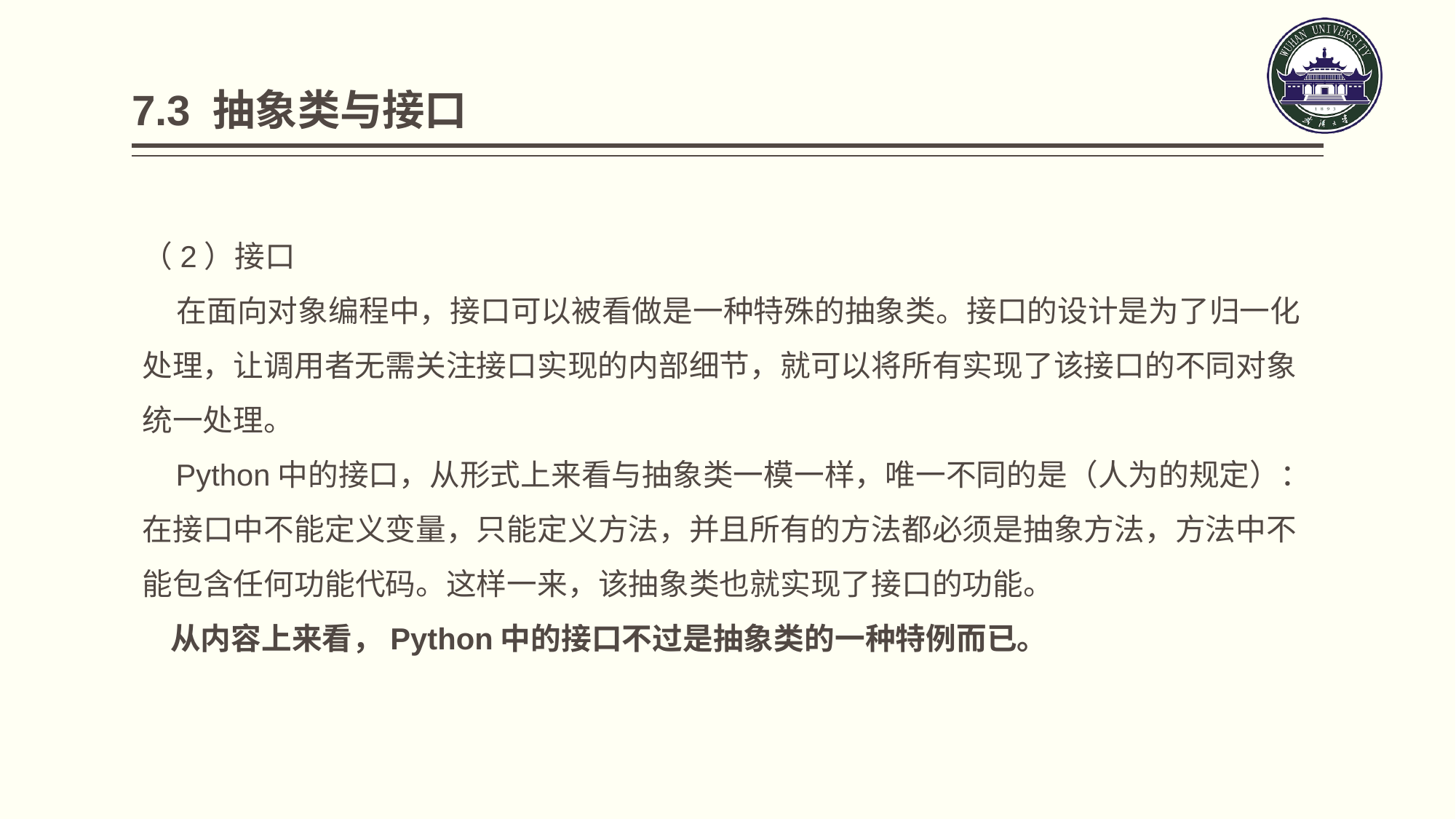

# 7.3 抽象类与接口
（2）接口
    在面向对象编程中，接口可以被看做是一种特殊的抽象类。接口的设计是为了归一化处理，让调用者无需关注接口实现的内部细节，就可以将所有实现了该接口的不同对象统一处理。
    Python中的接口，从形式上来看与抽象类一模一样，唯一不同的是（人为的规定）：在接口中不能定义变量，只能定义方法，并且所有的方法都必须是抽象方法，方法中不能包含任何功能代码。这样一来，该抽象类也就实现了接口的功能。
   从内容上来看，Python中的接口不过是抽象类的一种特例而已。